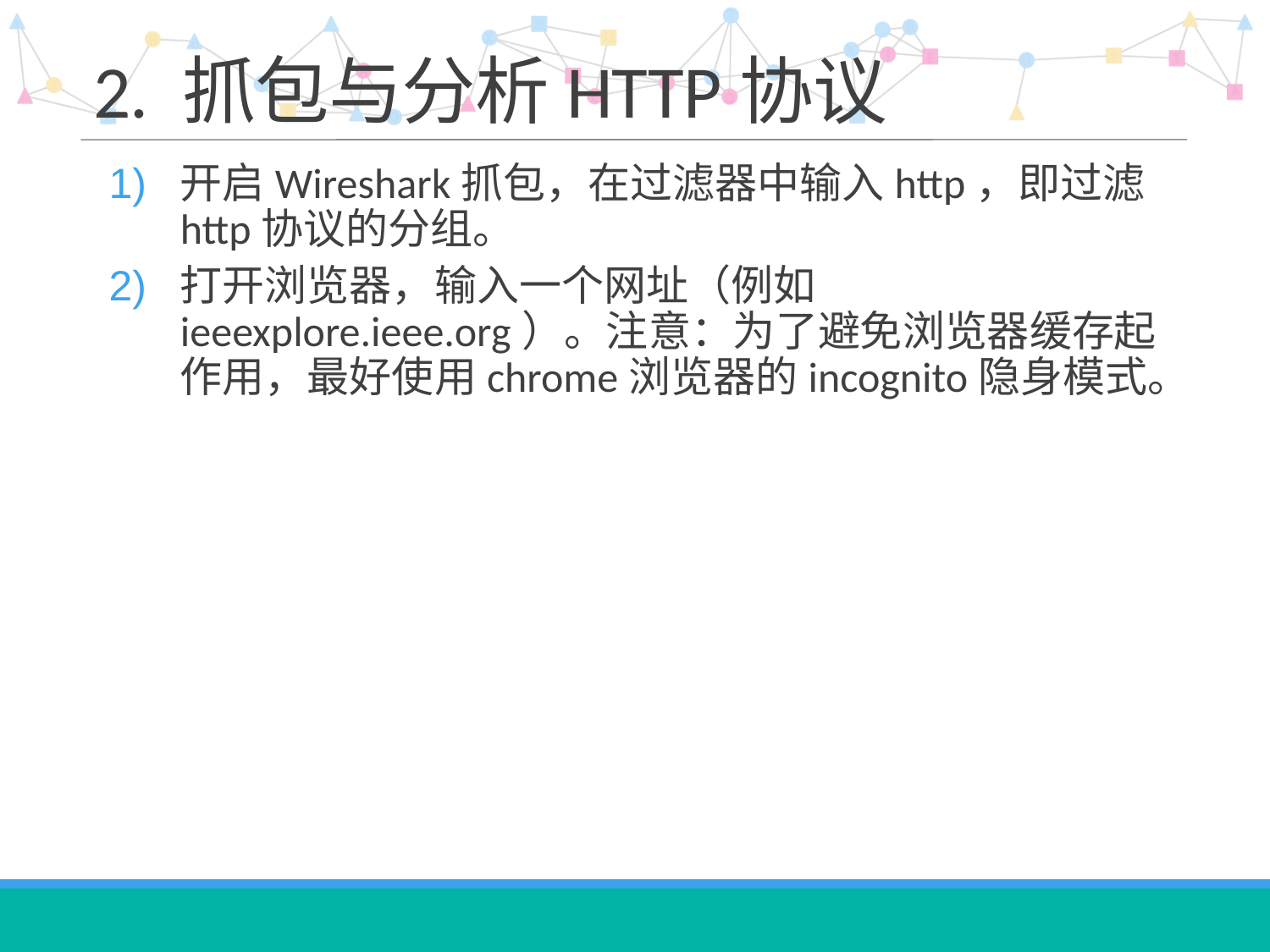

# 2. 抓包与分析HTTP协议
开启Wireshark抓包，在过滤器中输入http，即过滤http协议的分组。
打开浏览器，输入一个网址（例如ieeexplore.ieee.org）。注意：为了避免浏览器缓存起作用，最好使用chrome浏览器的incognito隐身模式。